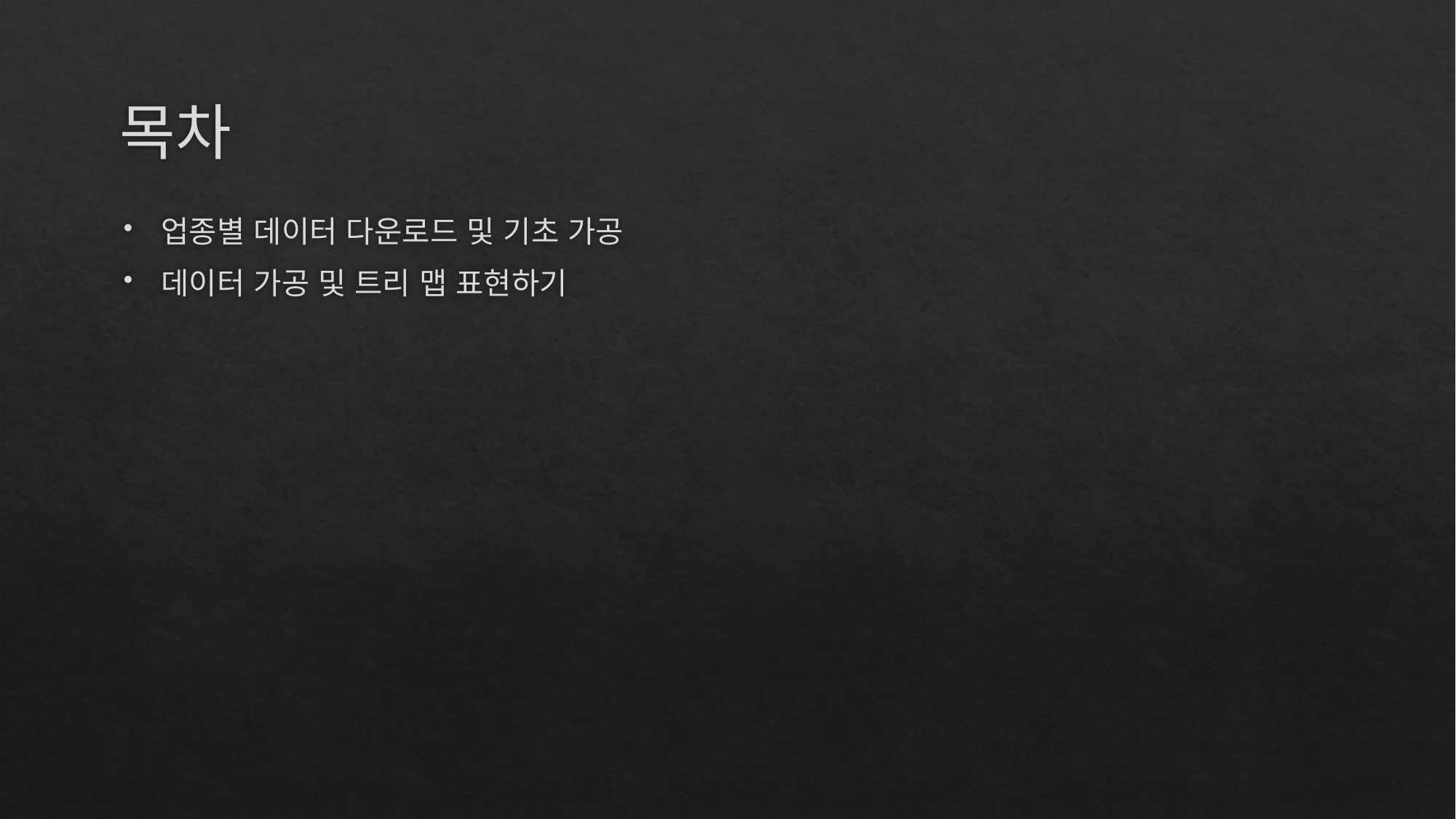

# 목차
업종별 데이터 다운로드 및 기초 가공
데이터 가공 및 트리 맵 표현하기